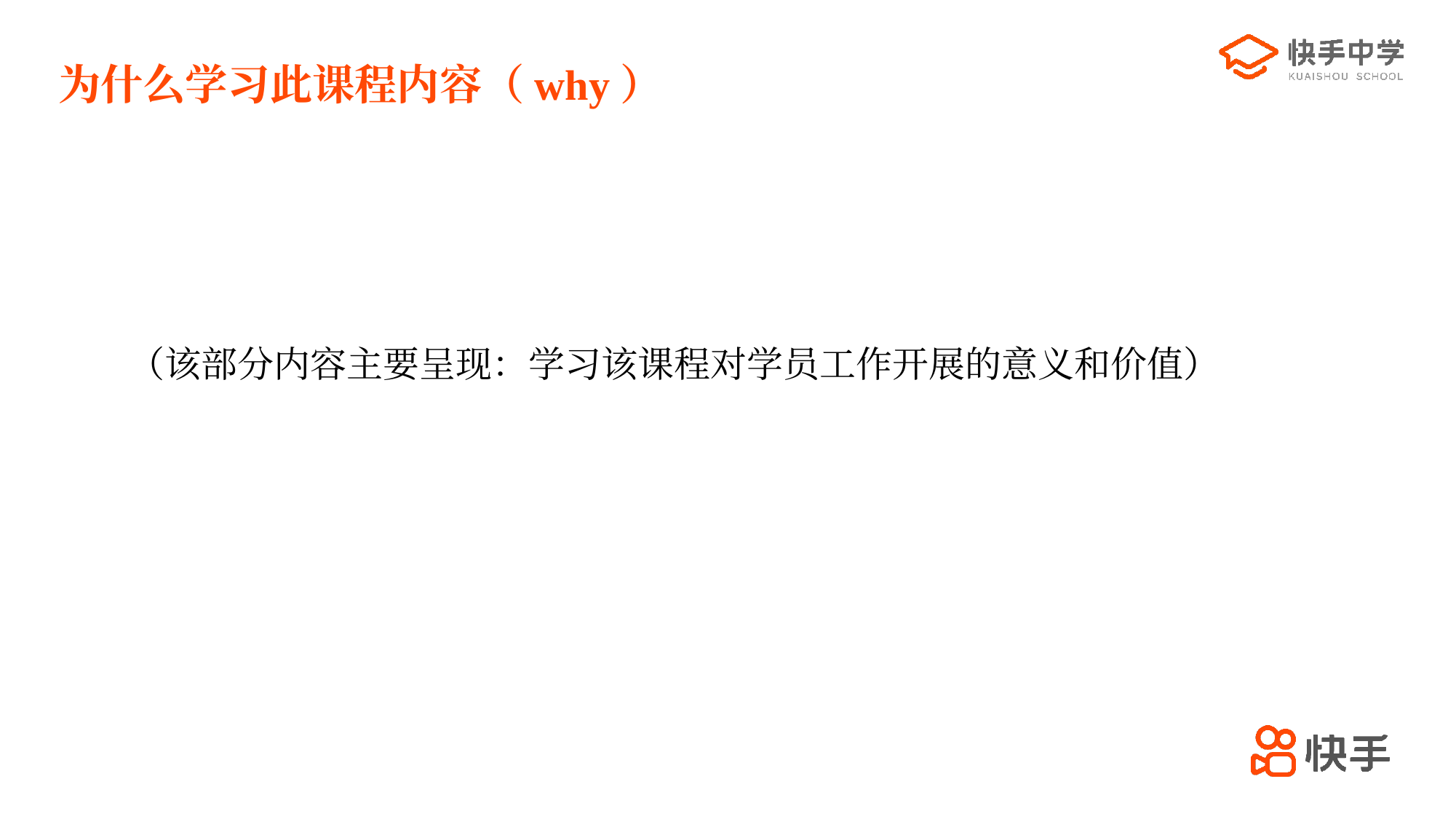

为什么学习此课程内容（why）
（该部分内容主要呈现：学习该课程对学员工作开展的意义和价值）